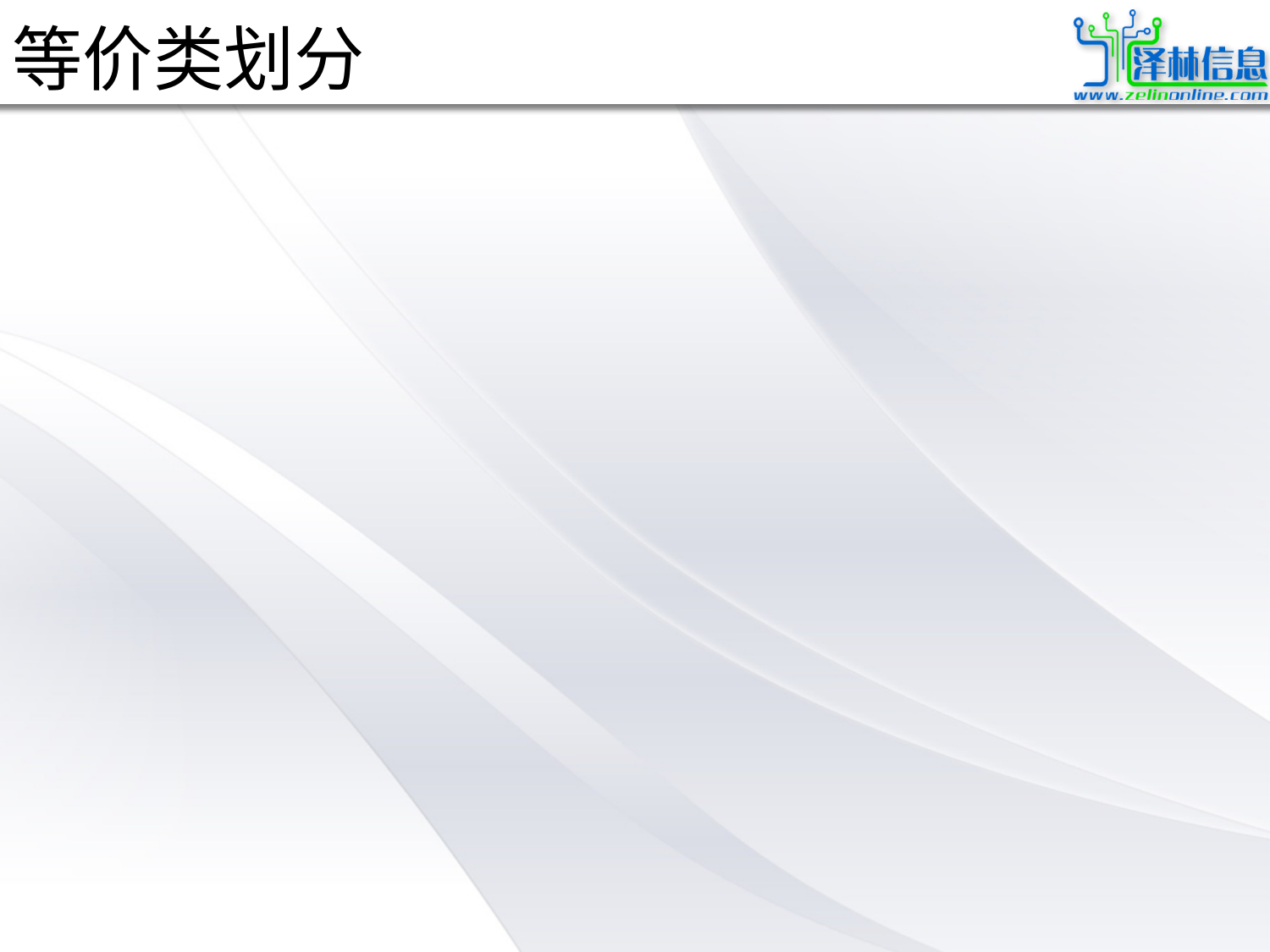

# 等价类划分
(4)  设计测试用例
		在确立了等价类后,可建立等价类表,列出所有划分出的等价类输入条件
有效等价类 无效等价类
	.. ... ...
	... ... ...
然后从划分出的等价类中按以下三个原则设计测试用例:

①为每一个等价类规定一个唯一的编号。
②设计一个新的测试用例,使其尽可能多地覆盖尚未被覆盖地有效等价类,重复这一步，直到所有的有效等价类都被覆盖为止。
③设计一个新的测试用例,使其仅覆盖一个尚未被覆盖的无效等价类,重复这一步，直到所有的无效等价类都被覆盖为止。